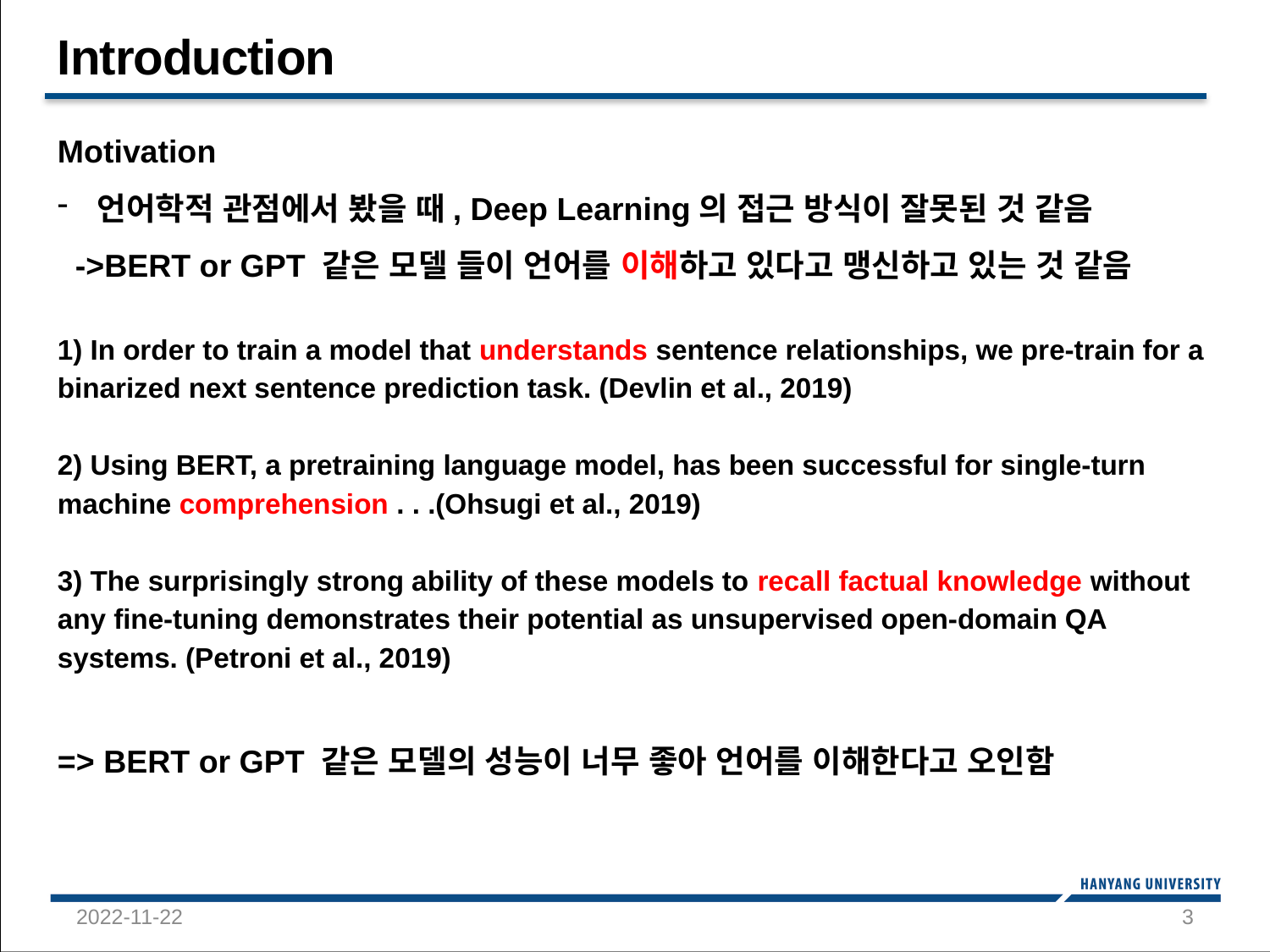

Introduction
Motivation
언어학적 관점에서 봤을 때, Deep Learning의 접근 방식이 잘못된 것 같음
  ->BERT or GPT 같은 모델 들이 언어를 이해하고 있다고 맹신하고 있는 것 같음

1) In order to train a model that understands sentence relationships, we pre-train for a binarized next sentence prediction task. (Devlin et al., 2019)

2) Using BERT, a pretraining language model, has been successful for single-turn machine comprehension . . .(Ohsugi et al., 2019)

3) The surprisingly strong ability of these models to recall factual knowledge without any fine-tuning demonstrates their potential as unsupervised open-domain QA systems. (Petroni et al., 2019)

=> BERT or GPT 같은 모델의 성능이 너무 좋아 언어를 이해한다고 오인함

3
2022-11-22